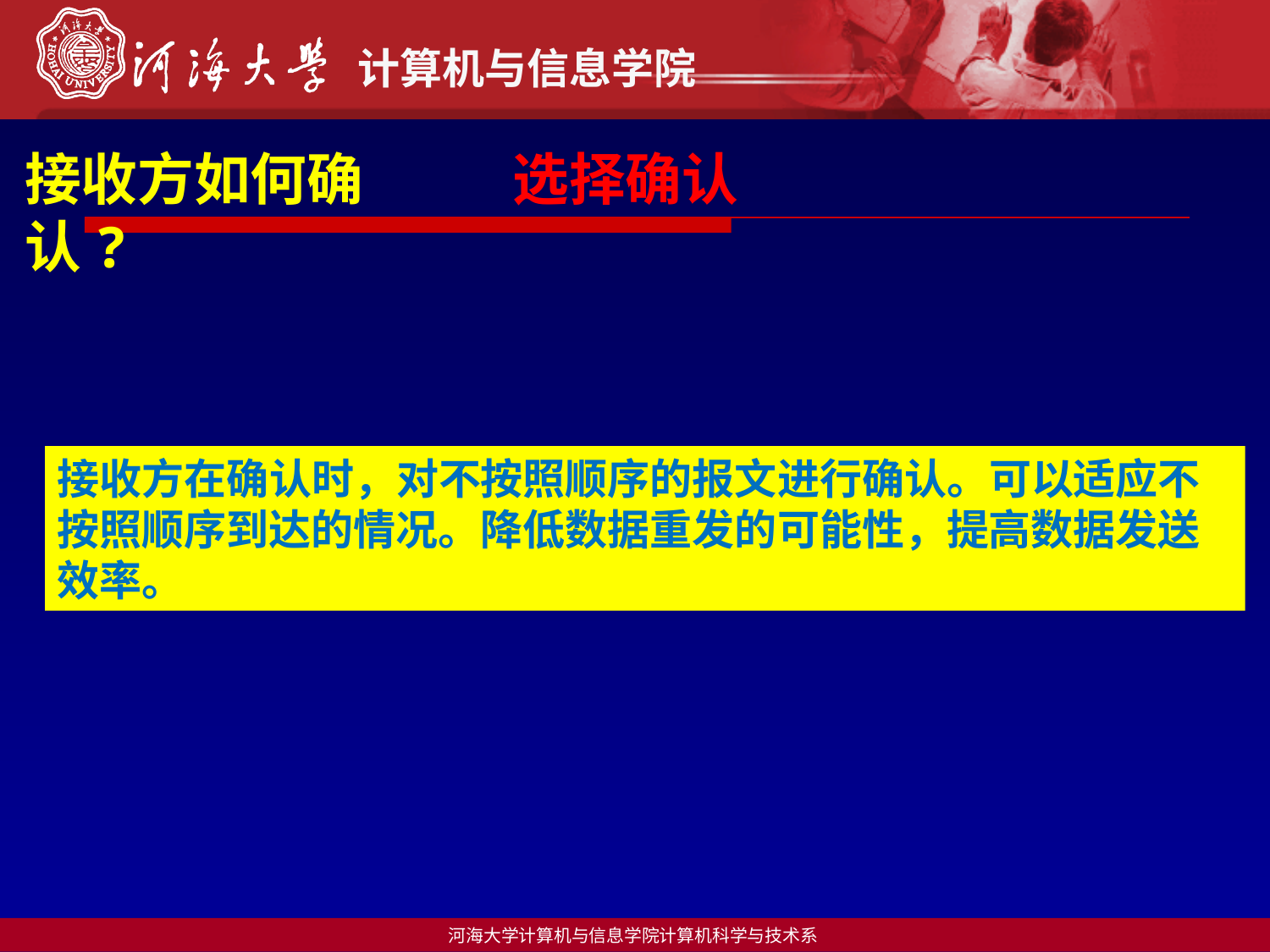

接收方如何确认?
选择确认
接收方在确认时，对不按照顺序的报文进行确认。可以适应不按照顺序到达的情况。降低数据重发的可能性，提高数据发送效率。